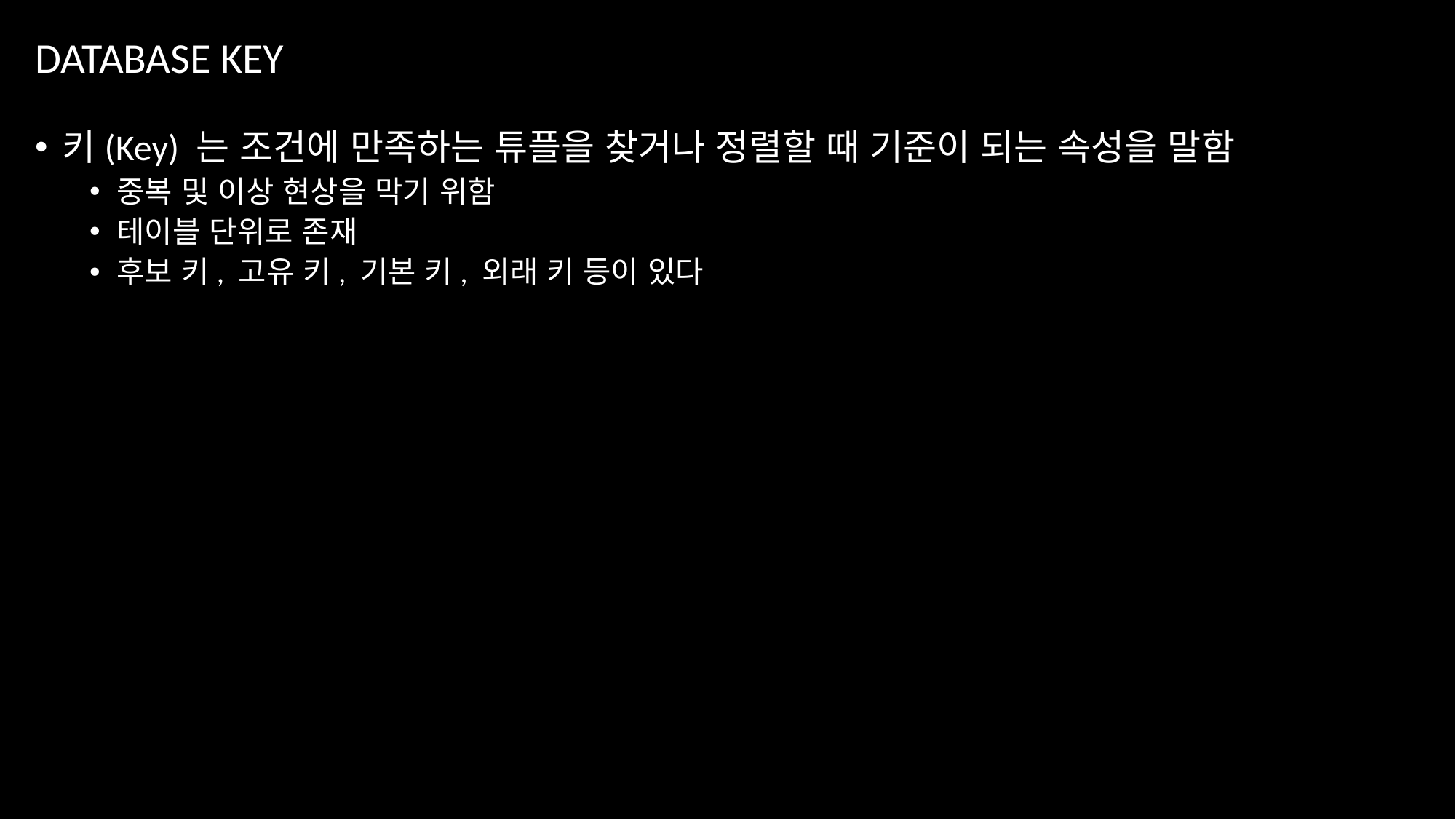

# DATABASE KEY
키(Key) 는 조건에 만족하는 튜플을 찾거나 정렬할 때 기준이 되는 속성을 말함
중복 및 이상 현상을 막기 위함
테이블 단위로 존재
후보 키, 고유 키, 기본 키, 외래 키 등이 있다